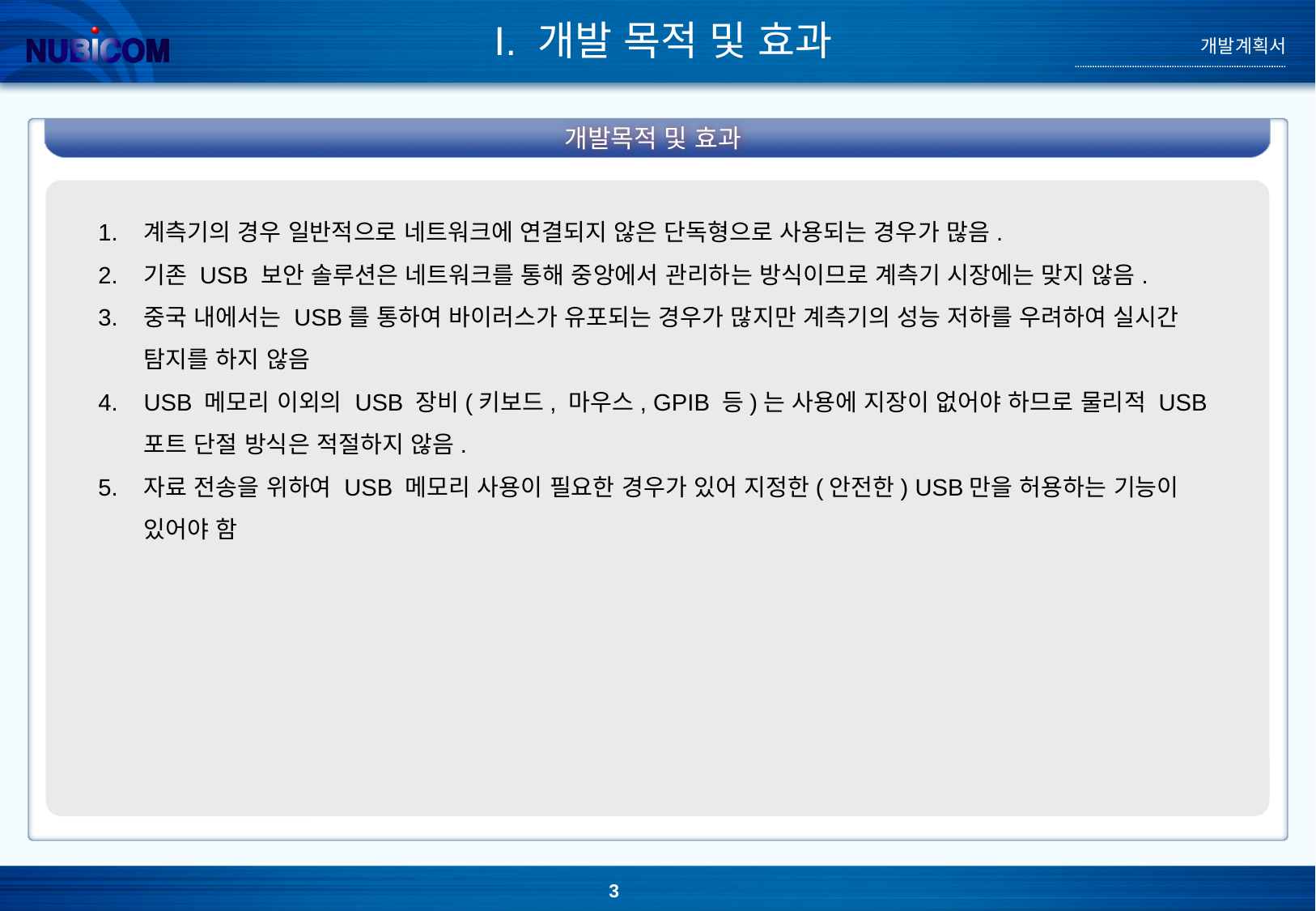

I. 개발 목적 및 효과
개발계획서
개발목적 및 효과

계측기의 경우 일반적으로 네트워크에 연결되지 않은 단독형으로 사용되는 경우가 많음.
기존 USB 보안 솔루션은 네트워크를 통해 중앙에서 관리하는 방식이므로 계측기 시장에는 맞지 않음.
중국 내에서는 USB를 통하여 바이러스가 유포되는 경우가 많지만 계측기의 성능 저하를 우려하여 실시간 탐지를 하지 않음
USB 메모리 이외의 USB 장비(키보드, 마우스, GPIB 등)는 사용에 지장이 없어야 하므로 물리적 USB 포트 단절 방식은 적절하지 않음.
자료 전송을 위하여 USB 메모리 사용이 필요한 경우가 있어 지정한(안전한) USB만을 허용하는 기능이 있어야 함